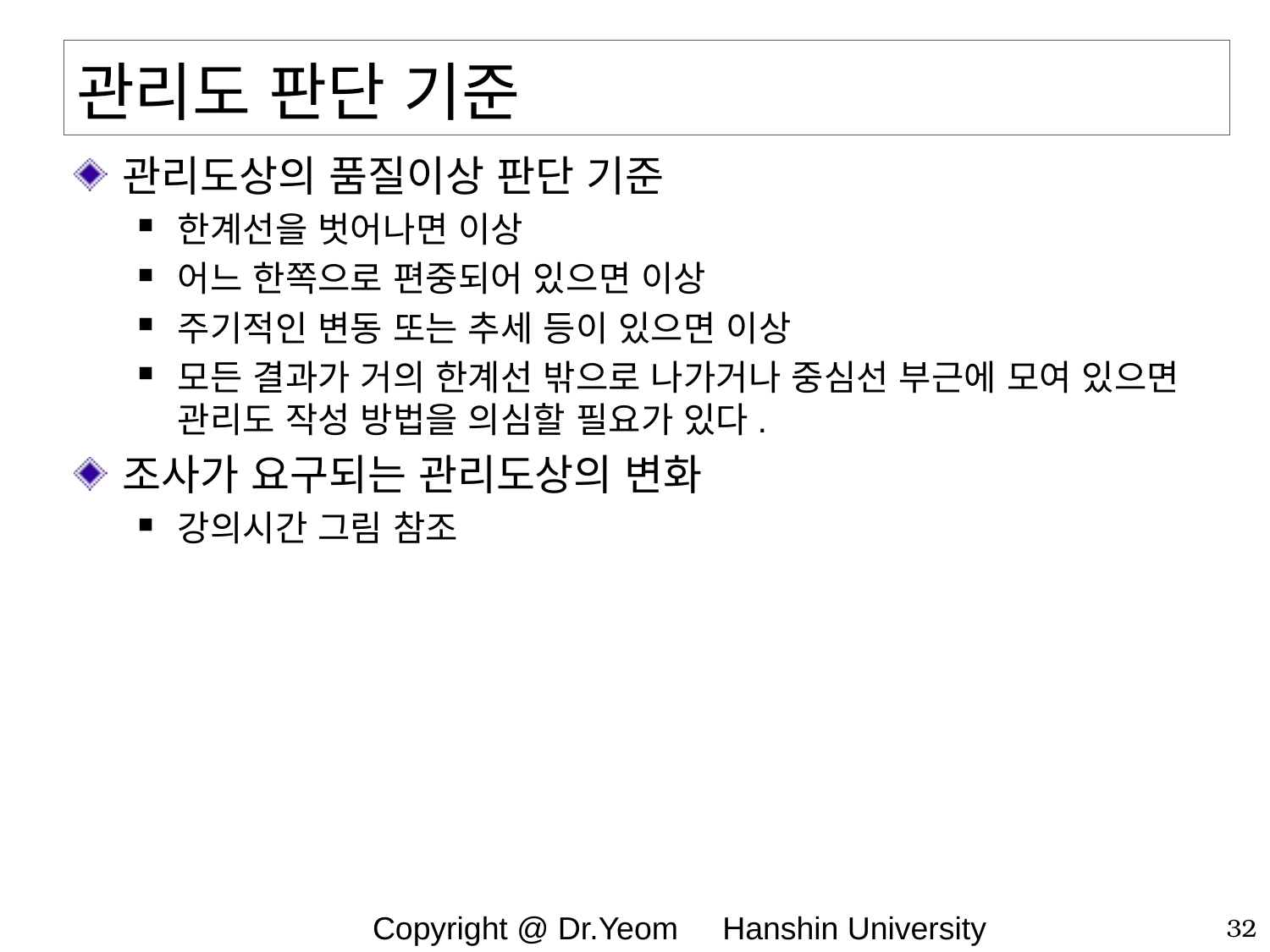

# 관리도 판단 기준
관리도상의 품질이상 판단 기준
한계선을 벗어나면 이상
어느 한쪽으로 편중되어 있으면 이상
주기적인 변동 또는 추세 등이 있으면 이상
모든 결과가 거의 한계선 밖으로 나가거나 중심선 부근에 모여 있으면 관리도 작성 방법을 의심할 필요가 있다.
조사가 요구되는 관리도상의 변화
강의시간 그림 참조

32